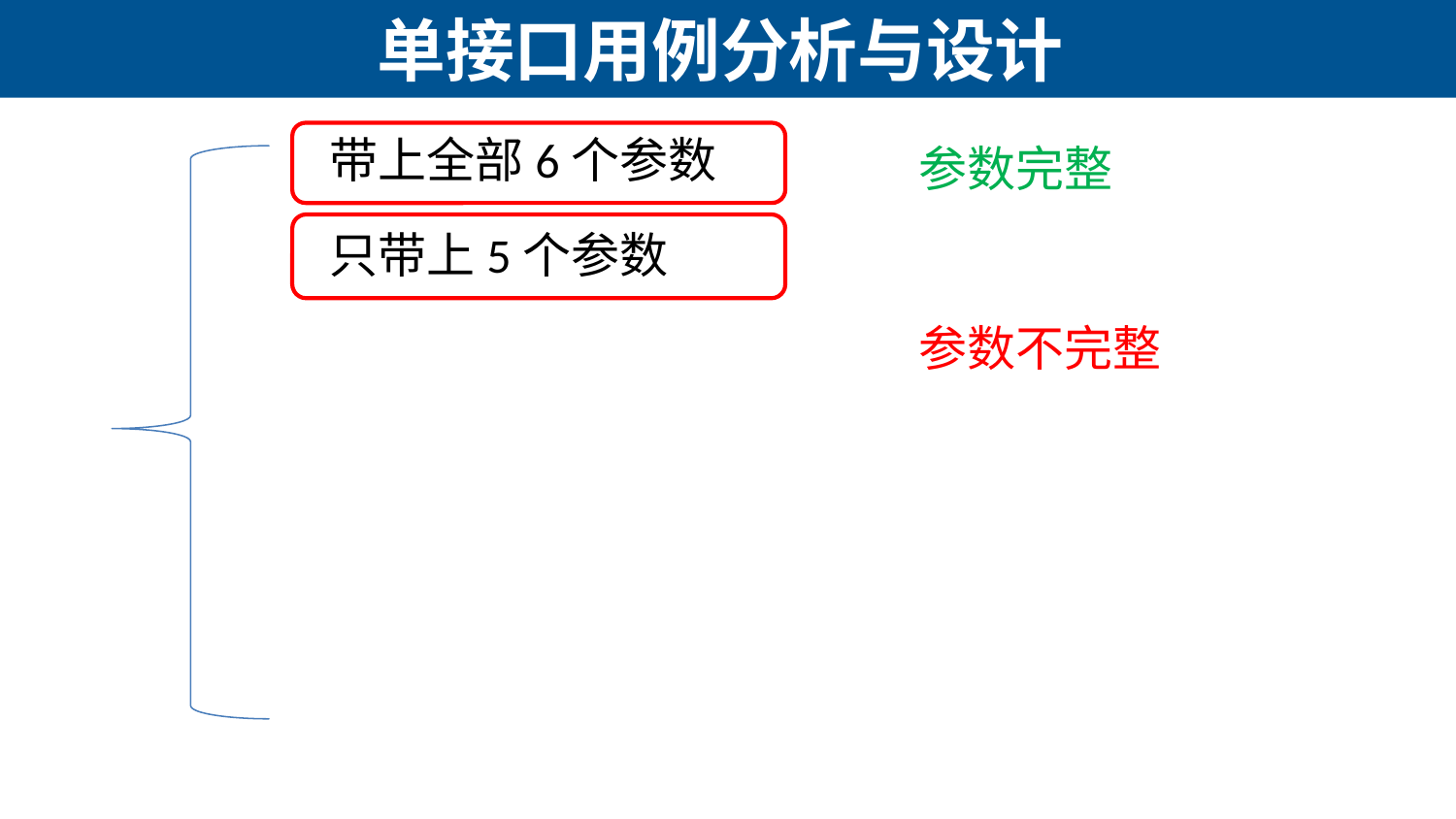

# 单接口用例分析与设计

带上全部6个参数
只带上5个参数

参数完整

参数不完整